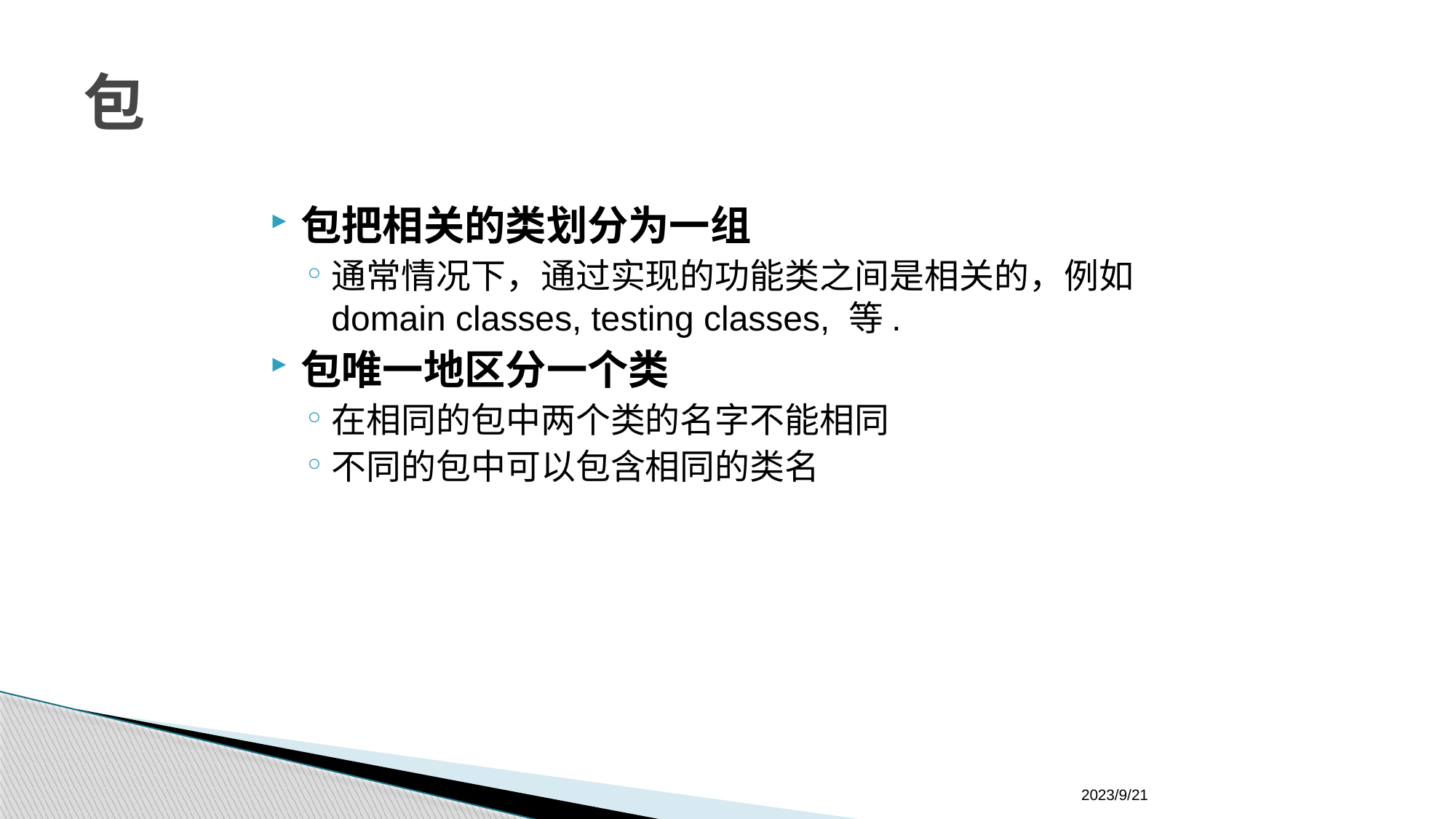

# 包
包把相关的类划分为一组
通常情况下，通过实现的功能类之间是相关的，例如 domain classes, testing classes, 等.
包唯一地区分一个类
在相同的包中两个类的名字不能相同
不同的包中可以包含相同的类名
2023/9/21